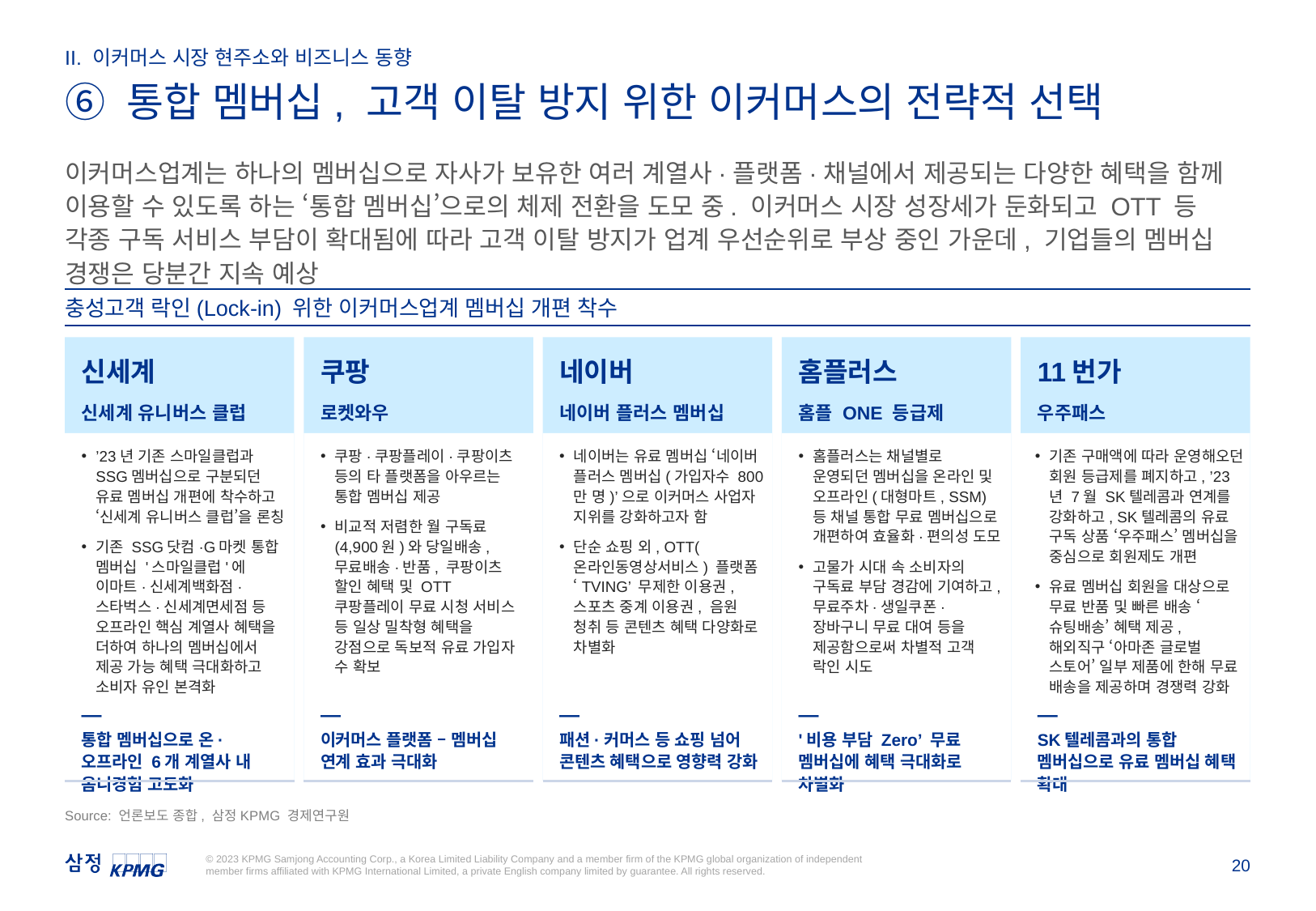

II. 이커머스 시장 현주소와 비즈니스 동향
⑥ 통합 멤버십, 고객 이탈 방지 위한 이커머스의 전략적 선택
이커머스업계는 하나의 멤버십으로 자사가 보유한 여러 계열사·플랫폼·채널에서 제공되는 다양한 혜택을 함께 이용할 수 있도록 하는 ‘통합 멤버십’으로의 체제 전환을 도모 중. 이커머스 시장 성장세가 둔화되고 OTT 등 각종 구독 서비스 부담이 확대됨에 따라 고객 이탈 방지가 업계 우선순위로 부상 중인 가운데, 기업들의 멤버십 경쟁은 당분간 지속 예상
충성고객 락인(Lock-in) 위한 이커머스업계 멤버십 개편 착수
신세계
신세계 유니버스 클럽

’23년 기존 스마일클럽과 SSG멤버십으로 구분되던 유료 멤버십 개편에 착수하고 ‘신세계 유니버스 클럽’을 론칭
기존 SSG닷컴·G마켓 통합 멤버십 '스마일클럽'에 이마트·신세계백화점·스타벅스·신세계면세점 등 오프라인 핵심 계열사 혜택을 더하여 하나의 멤버십에서 제공 가능 혜택 극대화하고 소비자 유인 본격화
쿠팡
로켓와우

쿠팡·쿠팡플레이·쿠팡이츠 등의 타 플랫폼을 아우르는 통합 멤버십 제공
비교적 저렴한 월 구독료(4,900원)와 당일배송, 무료배송·반품, 쿠팡이츠 할인 혜택 및 OTT 쿠팡플레이 무료 시청 서비스 등 일상 밀착형 혜택을 강점으로 독보적 유료 가입자 수 확보
네이버
네이버 플러스 멤버십
네이버는 유료 멤버십 ‘네이버 플러스 멤버십(가입자수 800만 명)’으로 이커머스 사업자 지위를 강화하고자 함
단순 쇼핑 외, OTT(온라인동영상서비스) 플랫폼 ‘TVING’ 무제한 이용권, 스포츠 중계 이용권, 음원 청취 등 콘텐츠 혜택 다양화로 차별화
홈플러스
홈플 ONE 등급제
홈플러스는 채널별로 운영되던 멤버십을 온라인 및 오프라인(대형마트, SSM) 등 채널 통합 무료 멤버십으로 개편하여 효율화·편의성 도모
고물가 시대 속 소비자의 구독료 부담 경감에 기여하고, 무료주차·생일쿠폰·장바구니 무료 대여 등을 제공함으로써 차별적 고객 락인 시도
11번가
우주패스
기존 구매액에 따라 운영해오던 회원 등급제를 폐지하고, ’23년 7월 SK텔레콤과 연계를 강화하고, SK텔레콤의 유료 구독 상품 ‘우주패스’ 멤버십을 중심으로 회원제도 개편
유료 멤버십 회원을 대상으로 무료 반품 및 빠른 배송 ‘슈팅배송’ 혜택 제공, 해외직구 ‘아마존 글로벌 스토어’ 일부 제품에 한해 무료 배송을 제공하며 경쟁력 강화

―
'비용 부담 Zero’ 무료 멤버십에 혜택 극대화로 차별화
―
SK텔레콤과의 통합 멤버십으로 유료 멤버십 혜택 확대
―
통합 멤버십으로 온·오프라인 6개 계열사 내 옴니경험 고도화

―
이커머스 플랫폼 – 멤버십
연계 효과 극대화
―
패션·커머스 등 쇼핑 넘어 콘텐츠 혜택으로 영향력 강화
Source: 언론보도 종합, 삼정KPMG 경제연구원